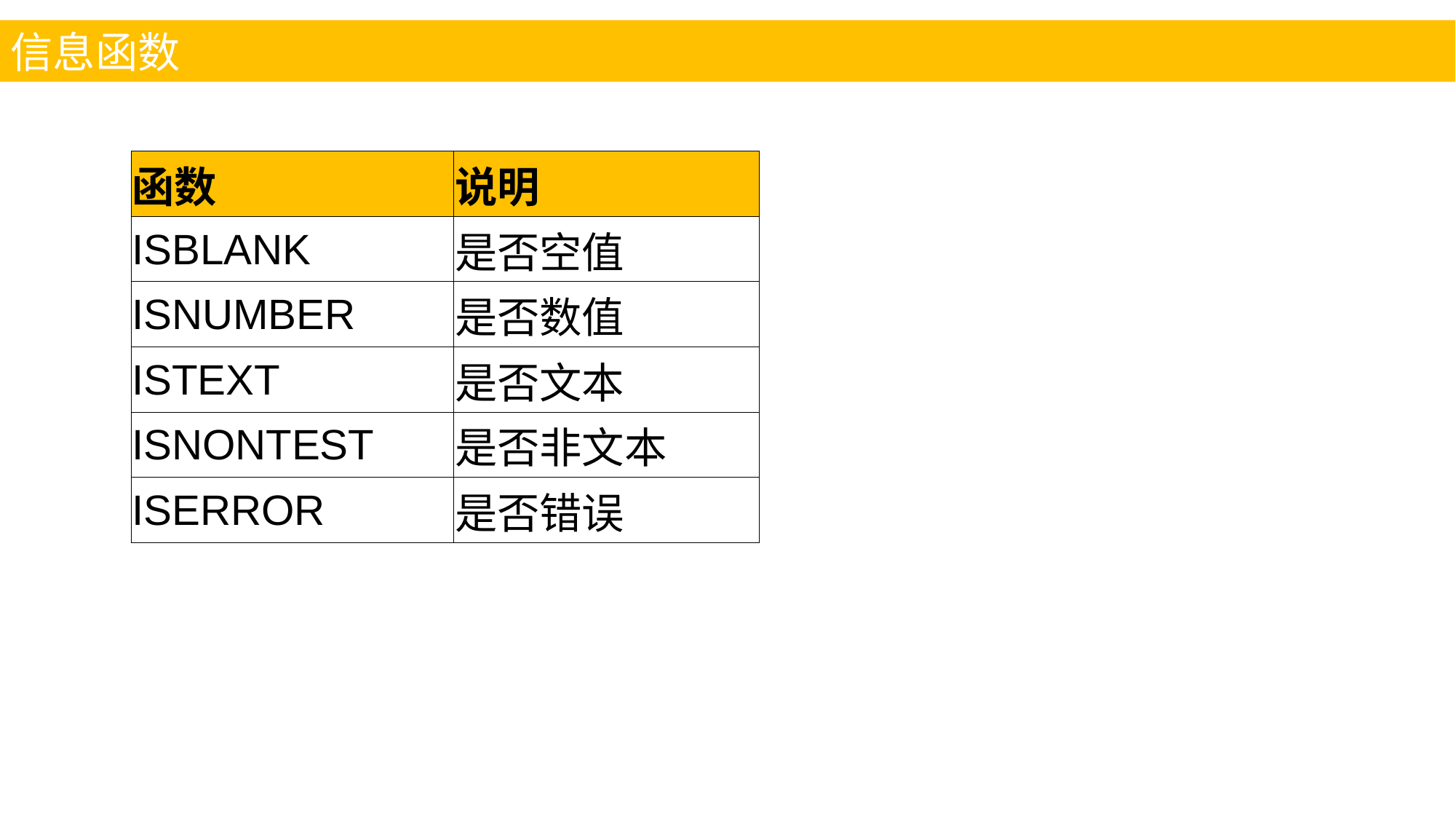

信息函数
| 函数 | 说明 |
| --- | --- |
| ISBLANK | 是否空值 |
| ISNUMBER | 是否数值 |
| ISTEXT | 是否文本 |
| ISNONTEST | 是否非文本 |
| ISERROR | 是否错误 |